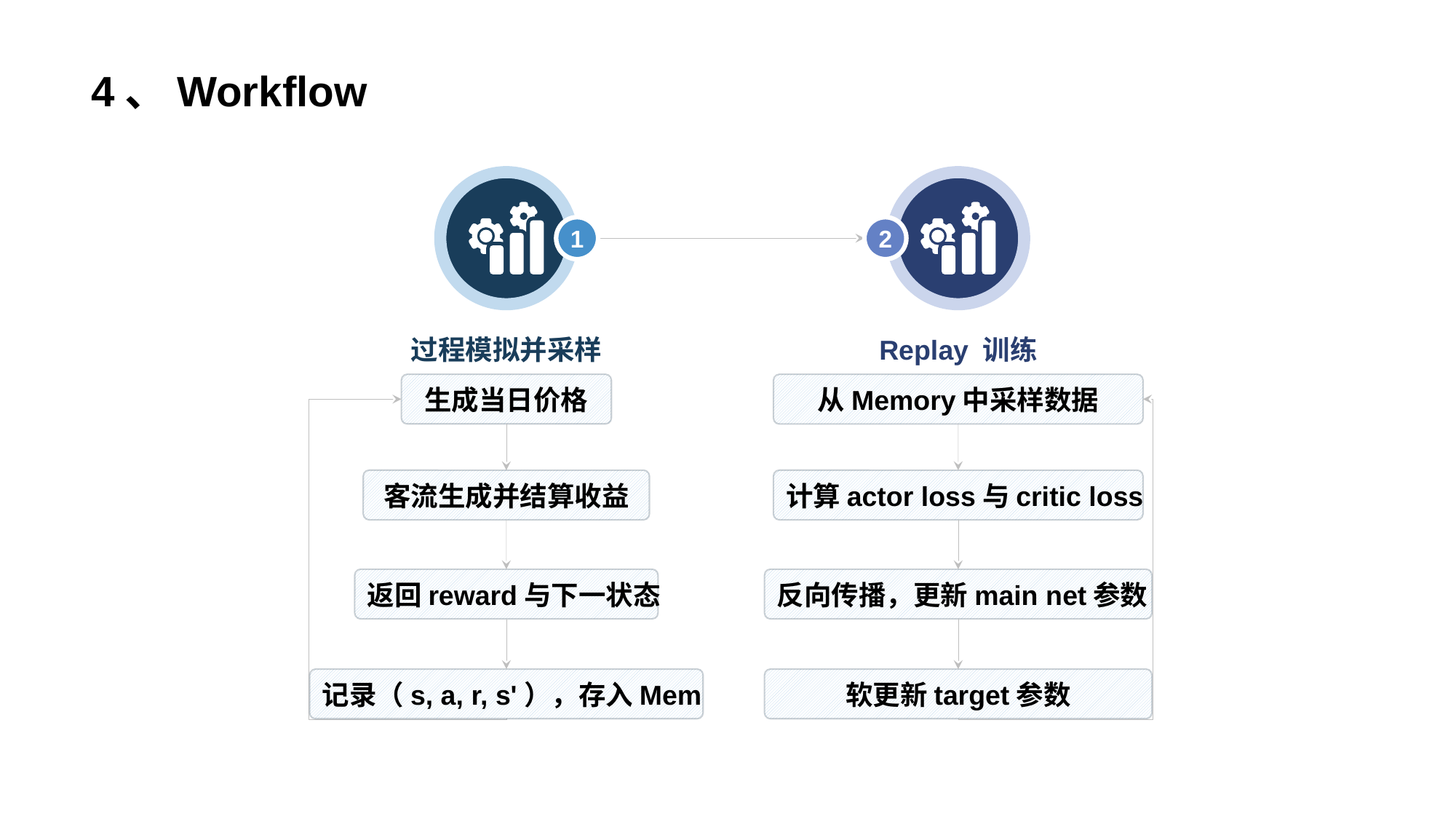

# 4、Workflow

1
过程模拟并采样

2
Replay 训练

从Memory中采样数据
生成当日价格
客流生成并结算收益
计算actor loss与critic loss
返回reward与下一状态
反向传播，更新main net参数
记录（s, a, r, s'），存入Mem
软更新target参数
16